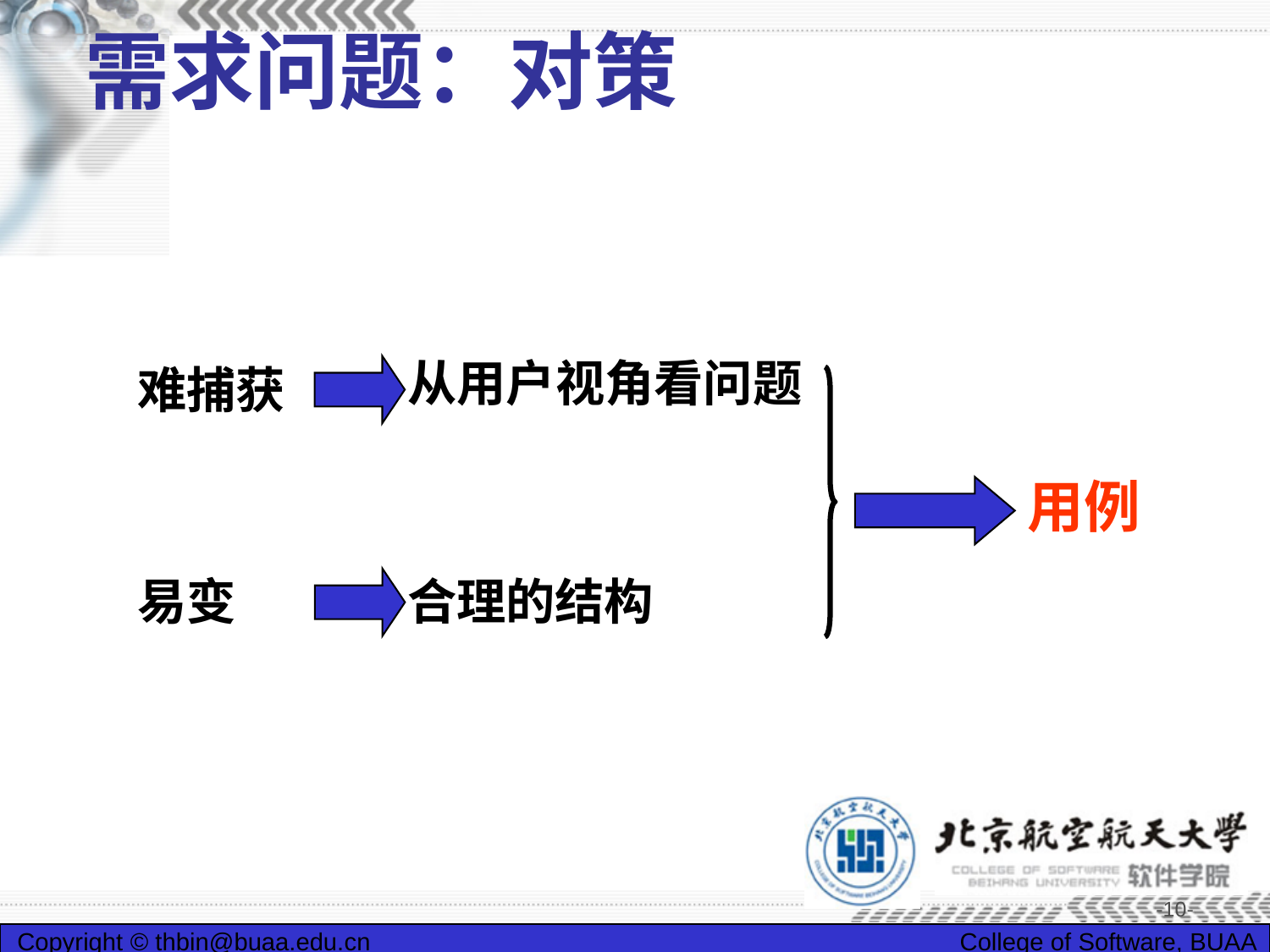

# 需求问题：对策
从用户视角看问题
难捕获

用例

易变
合理的结构

-10-